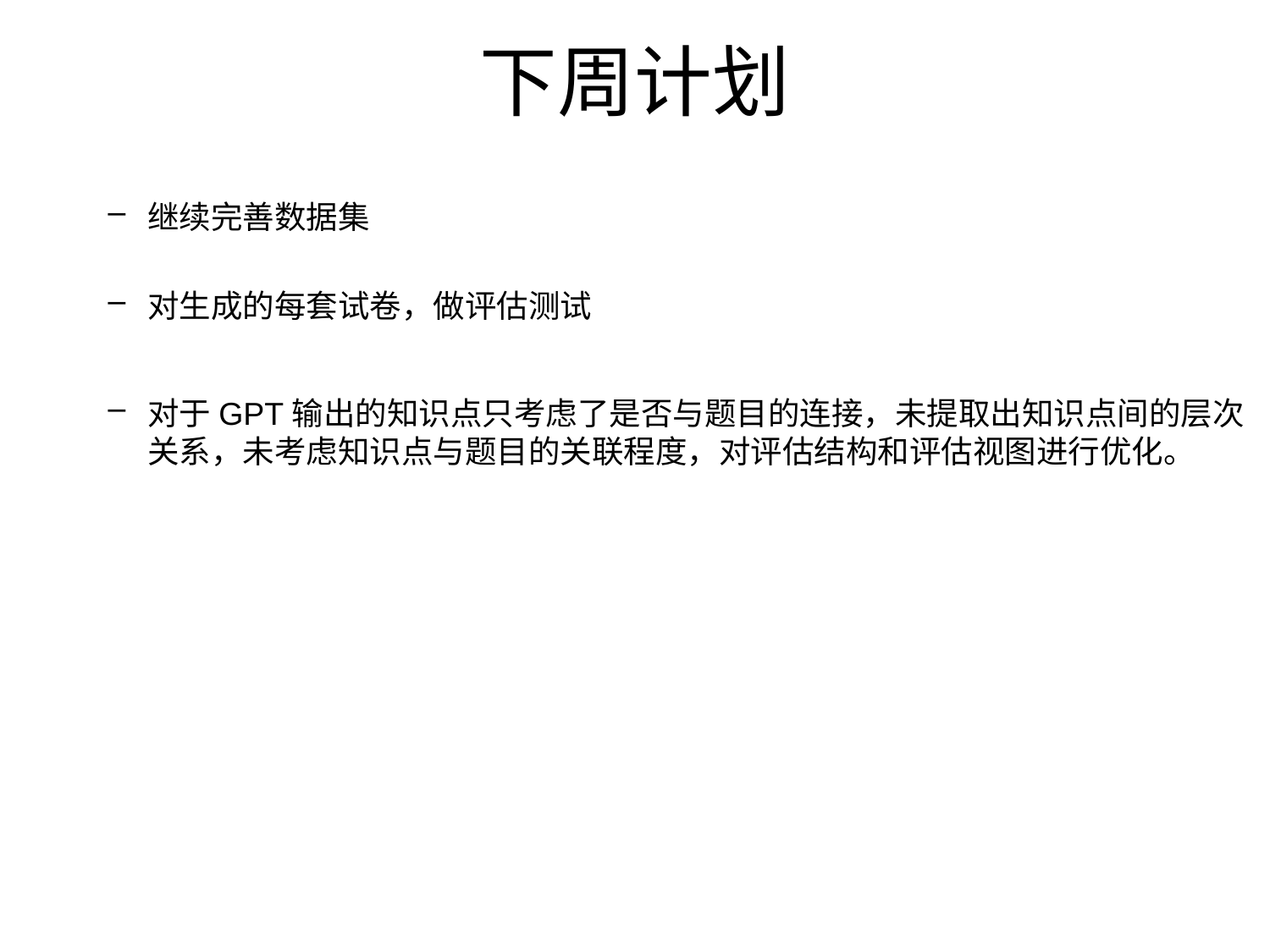

# 下周计划
继续完善数据集

对生成的每套试卷，做评估测试

对于GPT输出的知识点只考虑了是否与题目的连接，未提取出知识点间的层次关系，未考虑知识点与题目的关联程度，对评估结构和评估视图进行优化。